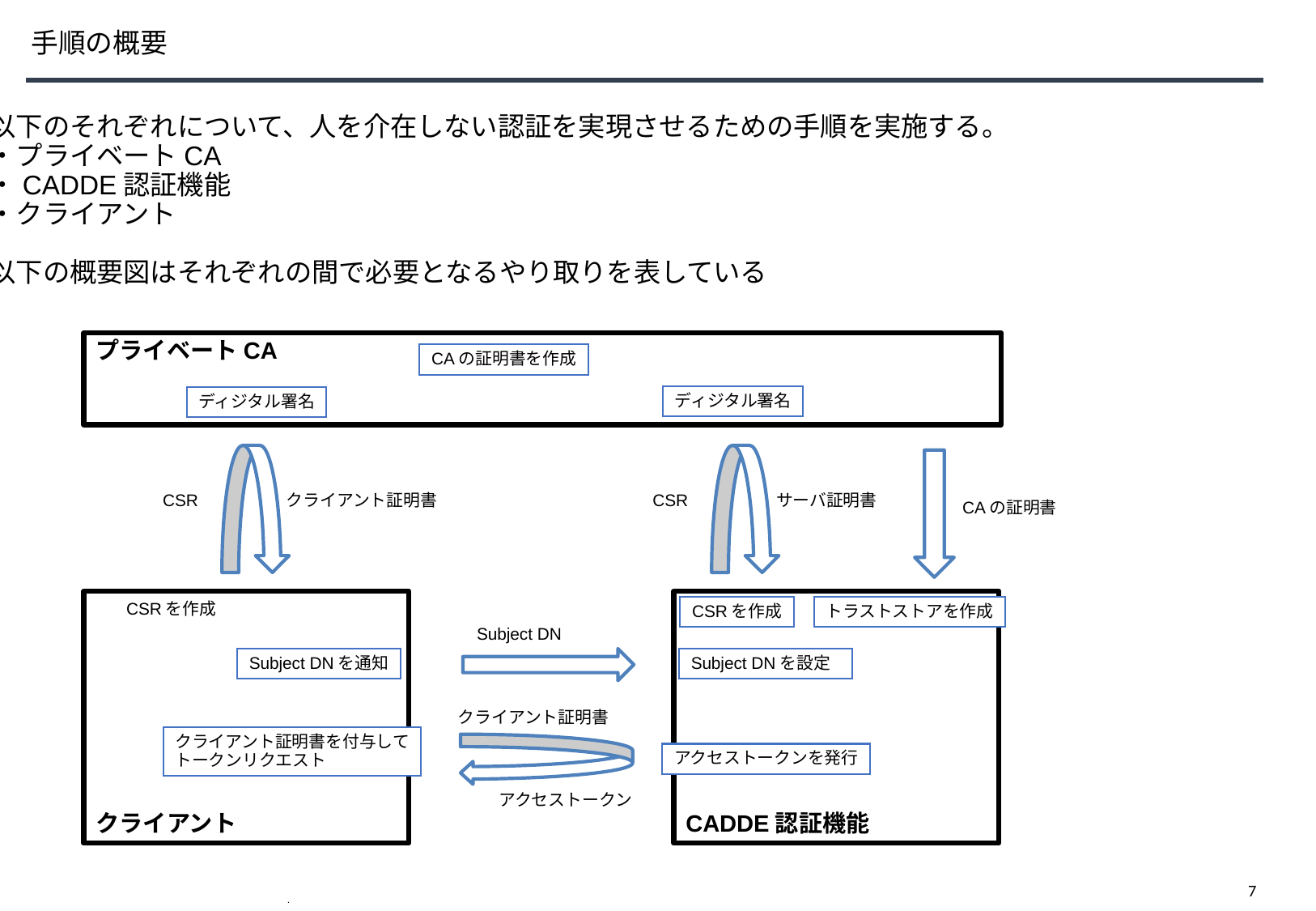

# 手順の概要
以下のそれぞれについて、人を介在しない認証を実現させるための手順を実施する。
・プライベートCA
・CADDE認証機能
・クライアント

以下の概要図はそれぞれの間で必要となるやり取りを表している
プライベートCA
CAの証明書を作成
ディジタル署名
ディジタル署名

CSR
クライアント証明書
CSR
サーバ証明書
CAの証明書
クライアント
CADDE認証機能
CSRを作成
CSRを作成
トラストストアを作成
Subject DN
Subject DNを設定

Subject DNを通知
クライアント証明書
クライアント証明書を付与して
トークンリクエスト

アクセストークンを発行
アクセストークン